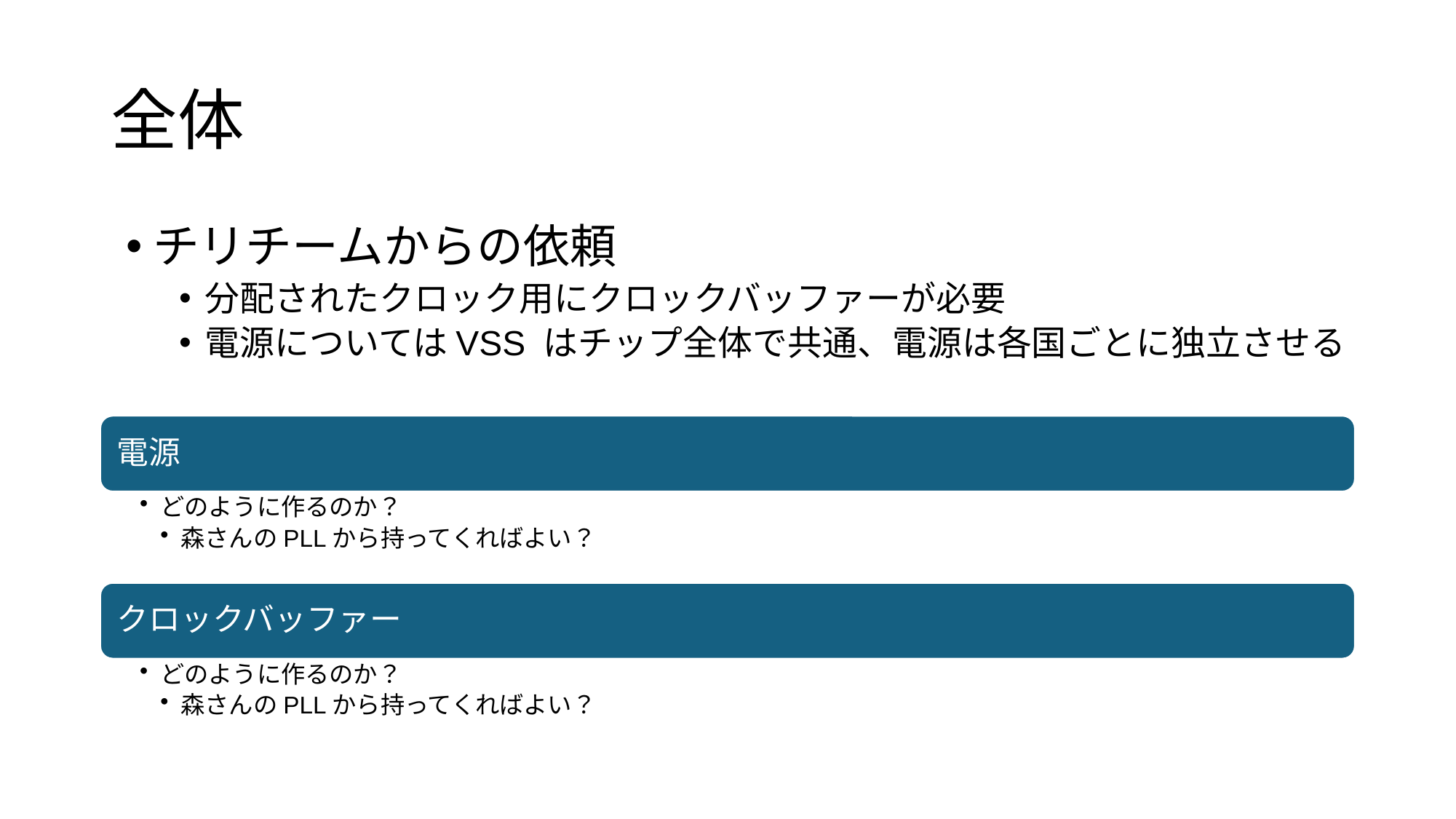

# 全体
チリチームからの依頼
分配されたクロック用にクロックバッファーが必要
電源についてはVSS はチップ全体で共通、電源は各国ごとに独立させる
電源
どのように作るのか？
森さんのPLLから持ってくればよい？
クロックバッファー
どのように作るのか？
森さんのPLLから持ってくればよい？